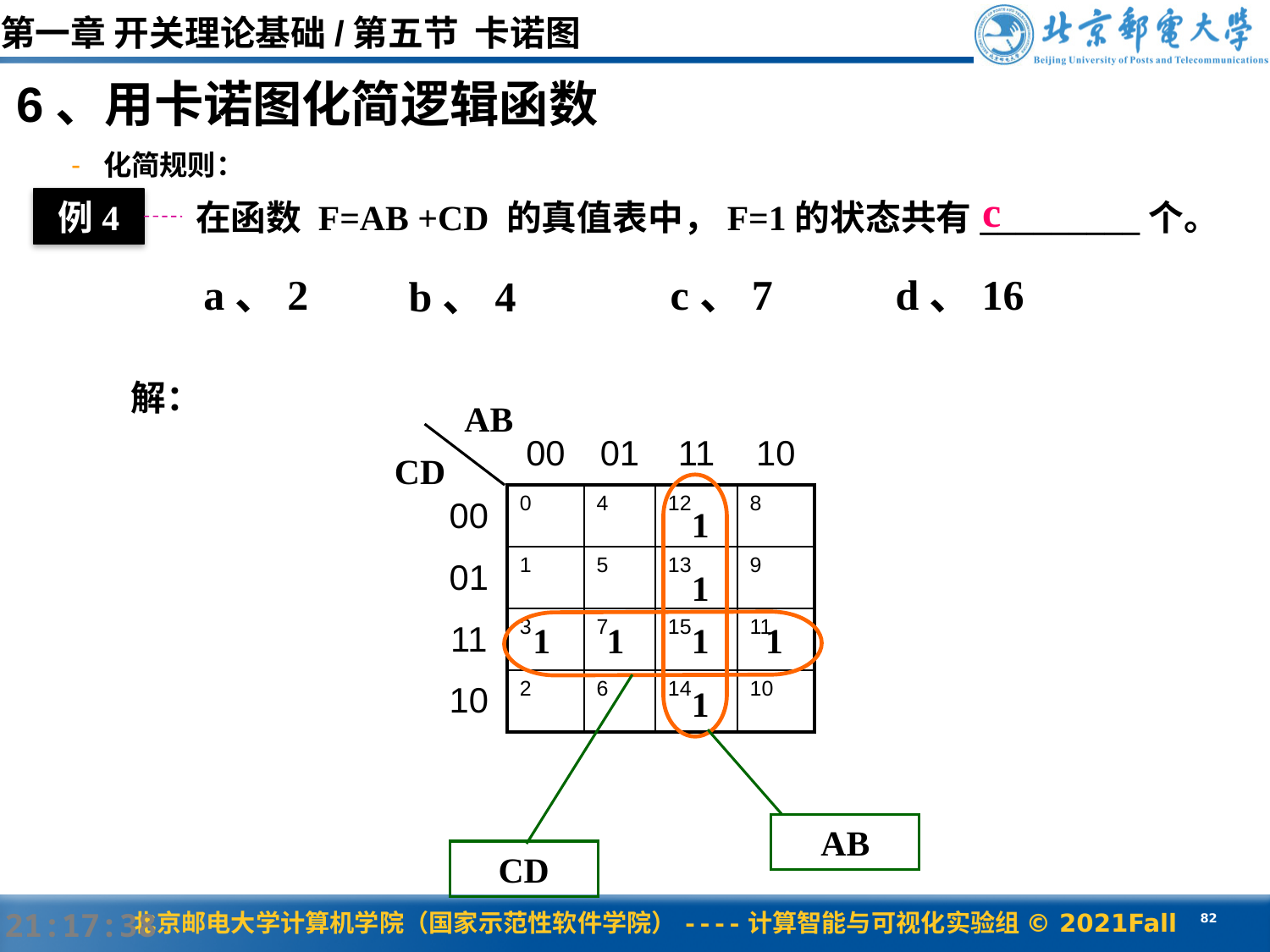

第一章 开关理论基础/第五节  卡诺图
6、用卡诺图化简逻辑函数
化简规则：

c
例4

在函数 F=AB +CD 的真值表中，F=1的状态共有_________个。
a、2
c、7
d、16
b、4
解：
AB
CD

|  | 00 | 01 | 11 | 10 |
| --- | --- | --- | --- | --- |
| 00 | 0 | 4 | 12 | 8 |
| 01 | 1 | 5 | 13 | 9 |
| 11 | 3 | 7 | 15 | 11 |
| 10 | 2 | 6 | 14 | 10 |
1
1

1
1

1
1
1

CD

AB